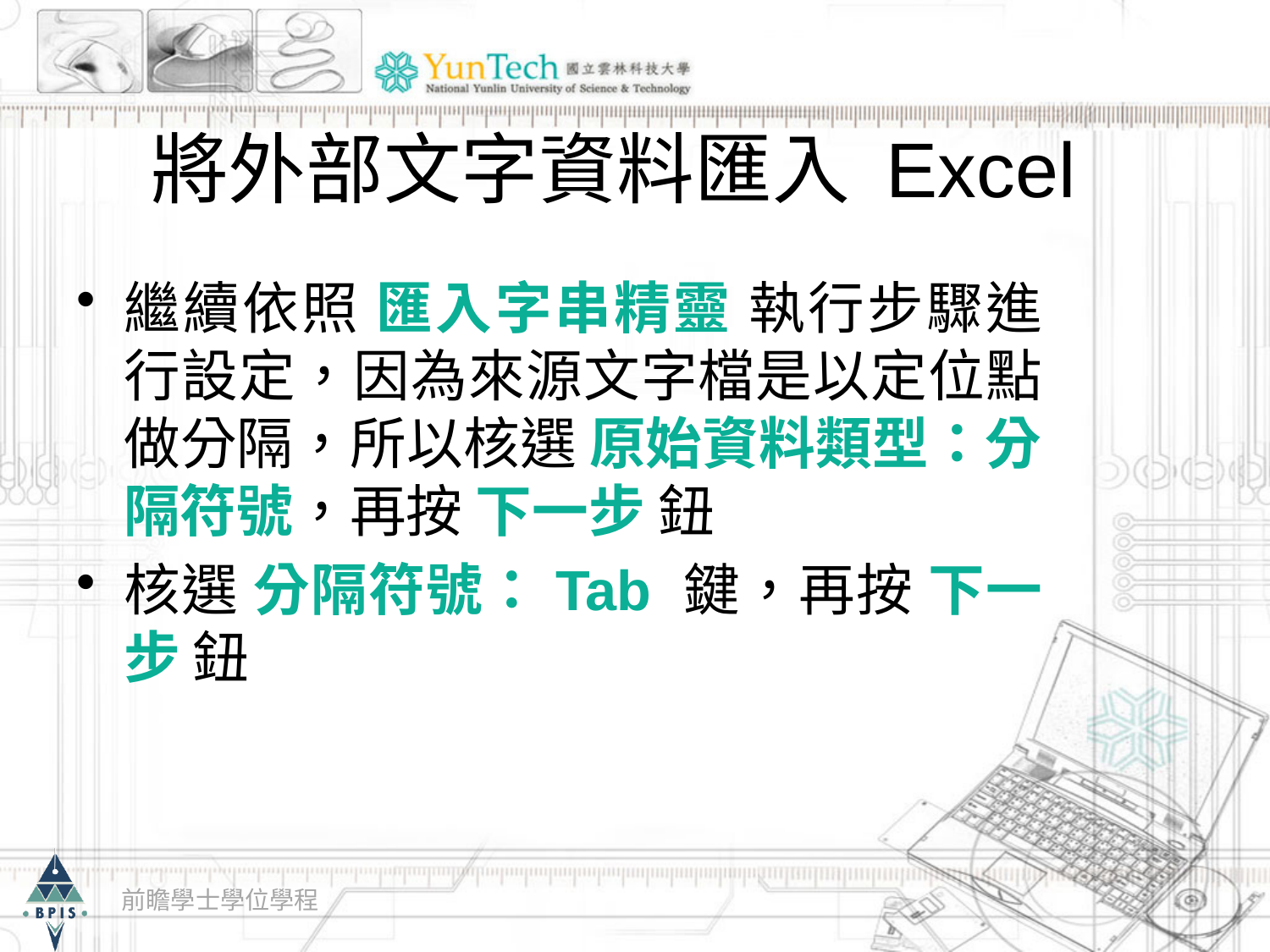

# 將外部文字資料匯入 Excel
繼續依照 匯入字串精靈 執行步驟進行設定，因為來源文字檔是以定位點做分隔，所以核選 原始資料類型：分隔符號，再按 下一步 鈕
核選 分隔符號：Tab 鍵，再按 下一步 鈕